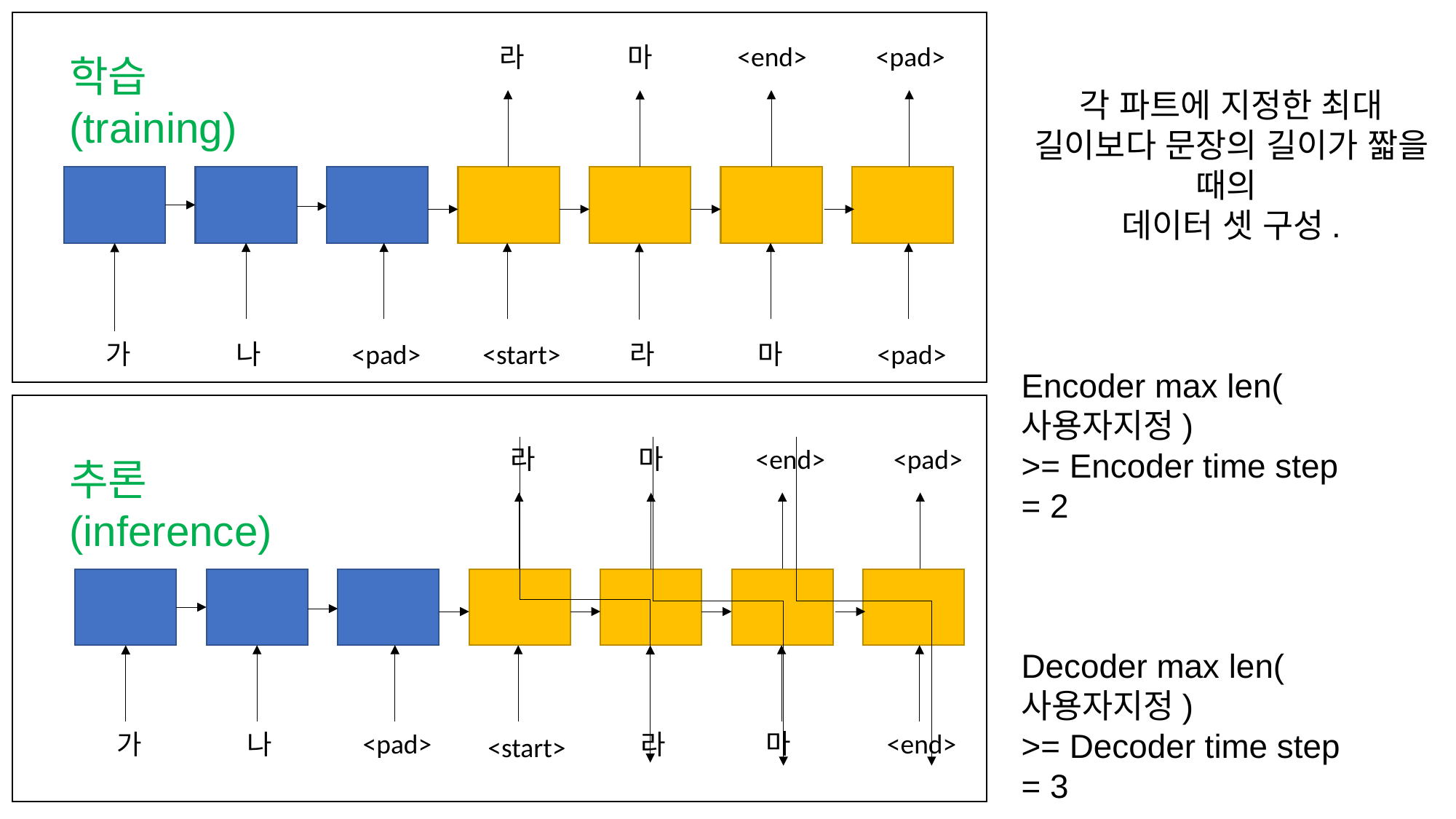

<end>
<pad>
라
마

<pad>
마
<pad>
가
나
<start>
라
학습(training)
각 파트에 지정한 최대 길이보다 문장의 길이가 짧을 때의
데이터 셋 구성.

Encoder max len(사용자지정)
>= Encoder time step
= 2

Decoder max len(사용자지정)
>= Decoder time step
= 3

<end>
<pad>
라
마

<pad>
마
<end>
가
나
라
<start>
추론(inference)